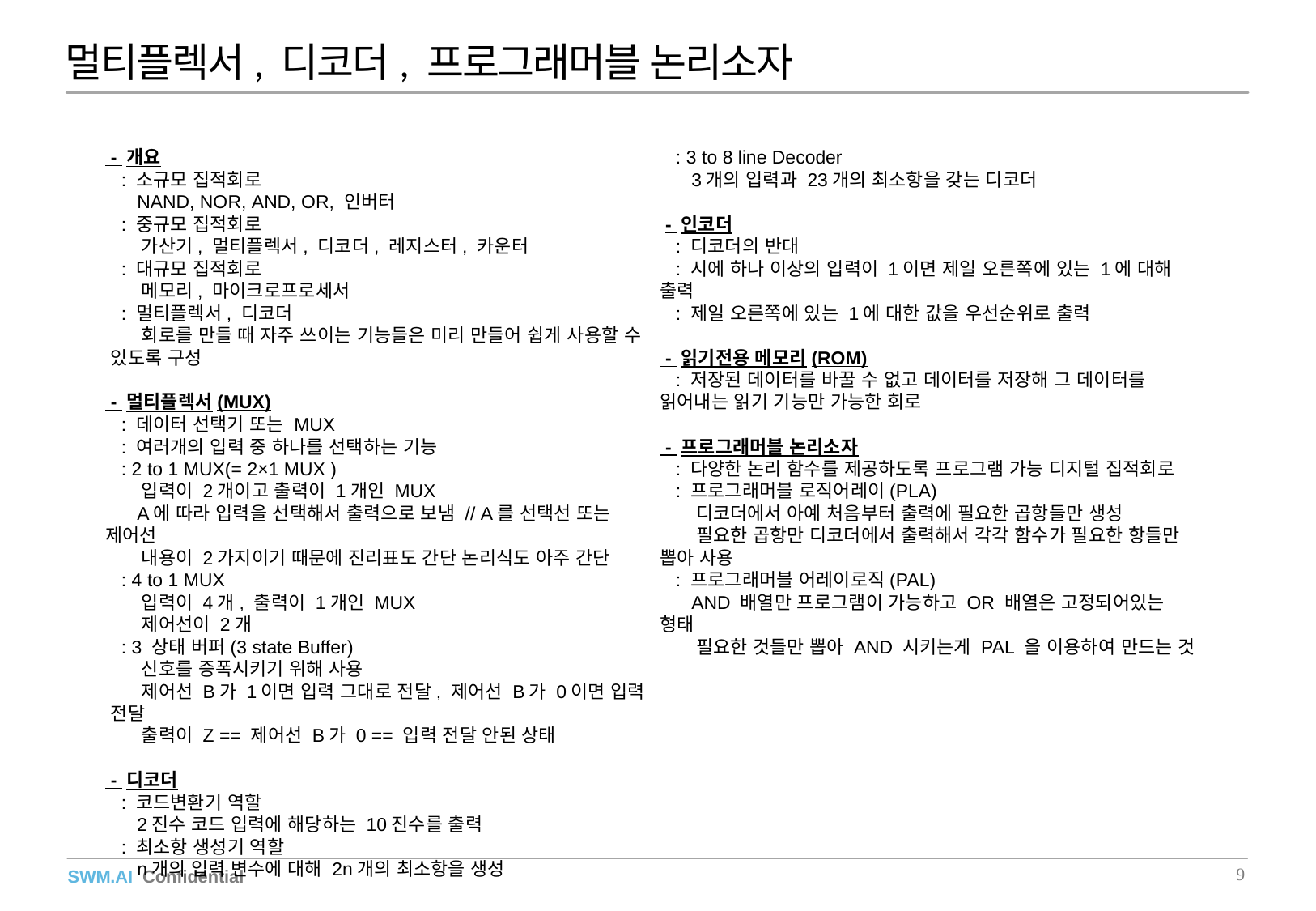

멀티플렉서, 디코더, 프로그래머블 논리소자
 - 개요
   : 소규모 집적회로
      NAND, NOR, AND, OR, 인버터
   : 중규모 집적회로
      가산기, 멀티플렉서, 디코더, 레지스터, 카운터
   : 대규모 집적회로
      메모리, 마이크로프로세서
   : 멀티플렉서, 디코더
      회로를 만들 때 자주 쓰이는 기능들은 미리 만들어 쉽게 사용할 수 있도록 구성
 - 멀티플렉서(MUX)
   : 데이터 선택기 또는 MUX
   : 여러개의 입력 중 하나를 선택하는 기능
   : 2 to 1 MUX(= 2×1 MUX )
      입력이 2개이고 출력이 1개인 MUX
      A에 따라 입력을 선택해서 출력으로 보냄 // A를 선택선 또는 제어선
      내용이 2가지이기 때문에 진리표도 간단 논리식도 아주 간단
   : 4 to 1 MUX
      입력이 4개, 출력이 1개인 MUX
      제어선이 2개
   : 3 상태 버퍼(3 state Buffer)
      신호를 증폭시키기 위해 사용
      제어선 B가 1이면 입력 그대로 전달, 제어선 B가 0이면 입력 전달
      출력이 Z == 제어선 B가 0 == 입력 전달 안된 상태
 - 디코더
   : 코드변환기 역할
      2진수 코드 입력에 해당하는 10진수를 출력
   : 최소항 생성기 역할
      n개의 입력 변수에 대해 2n개의 최소항을 생성
   : 3 to 8 line Decoder
      3개의 입력과 23개의 최소항을 갖는 디코더
 - 인코더
   : 디코더의 반대
   : 시에 하나 이상의 입력이 1이면 제일 오른쪽에 있는 1에 대해 출력
   : 제일 오른쪽에 있는 1에 대한 값을 우선순위로 출력
 - 읽기전용 메모리(ROM)
   : 저장된 데이터를 바꿀 수 없고 데이터를 저장해 그 데이터를 읽어내는 읽기 기능만 가능한 회로
 - 프로그래머블 논리소자
   : 다양한 논리 함수를 제공하도록 프로그램 가능 디지털 집적회로
   : 프로그래머블 로직어레이(PLA)
      디코더에서 아예 처음부터 출력에 필요한 곱항들만 생성
      필요한 곱항만 디코더에서 출력해서 각각 함수가 필요한 항들만 뽑아 사용
   : 프로그래머블 어레이로직(PAL)
      AND 배열만 프로그램이 가능하고 OR 배열은 고정되어있는 형태
      필요한 것들만 뽑아 AND 시키는게 PAL 을 이용하여 만드는 것
9